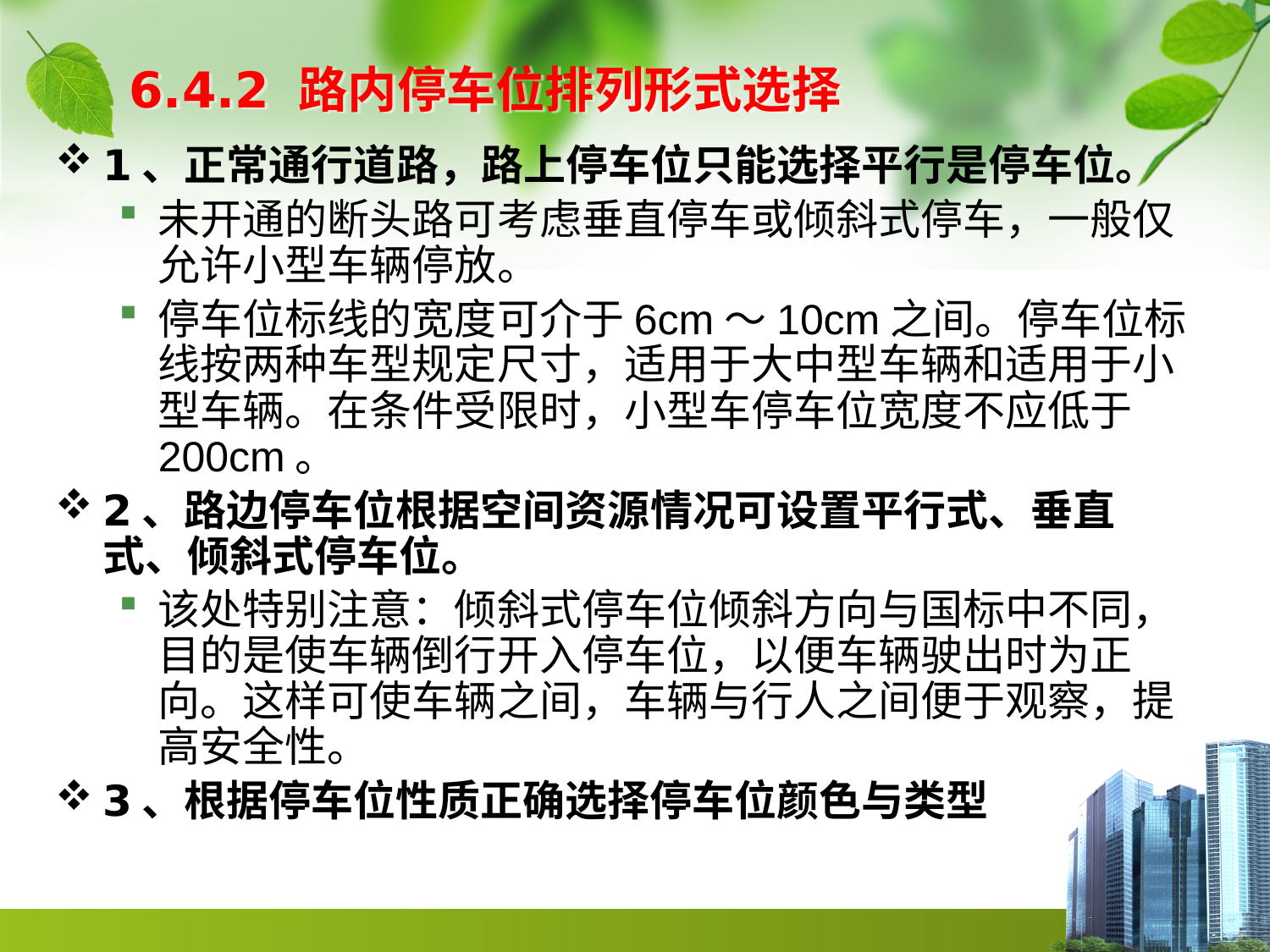

# 6.4.2 路内停车位排列形式选择
1、正常通行道路，路上停车位只能选择平行是停车位。
未开通的断头路可考虑垂直停车或倾斜式停车，一般仅允许小型车辆停放。
停车位标线的宽度可介于6cm～10cm之间。停车位标线按两种车型规定尺寸，适用于大中型车辆和适用于小型车辆。在条件受限时，小型车停车位宽度不应低于200cm。
2、路边停车位根据空间资源情况可设置平行式、垂直式、倾斜式停车位。
该处特别注意：倾斜式停车位倾斜方向与国标中不同，目的是使车辆倒行开入停车位，以便车辆驶出时为正向。这样可使车辆之间，车辆与行人之间便于观察，提高安全性。
3、根据停车位性质正确选择停车位颜色与类型